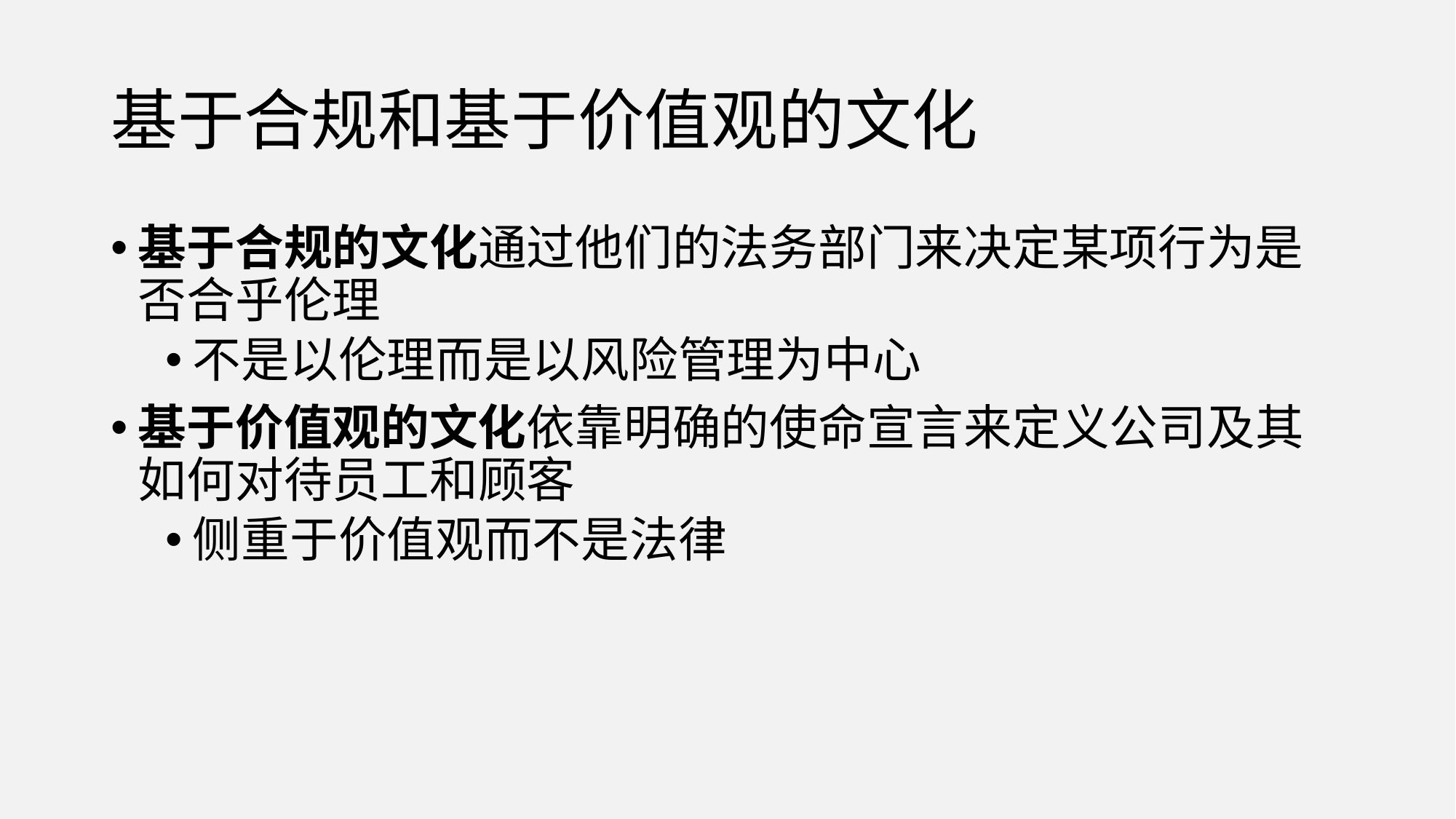

基于合规和基于价值观的文化
基于合规的文化通过他们的法务部门来决定某项行为是否合乎伦理
不是以伦理而是以风险管理为中心
基于价值观的文化依靠明确的使命宣言来定义公司及其如何对待员工和顾客
侧重于价值观而不是法律